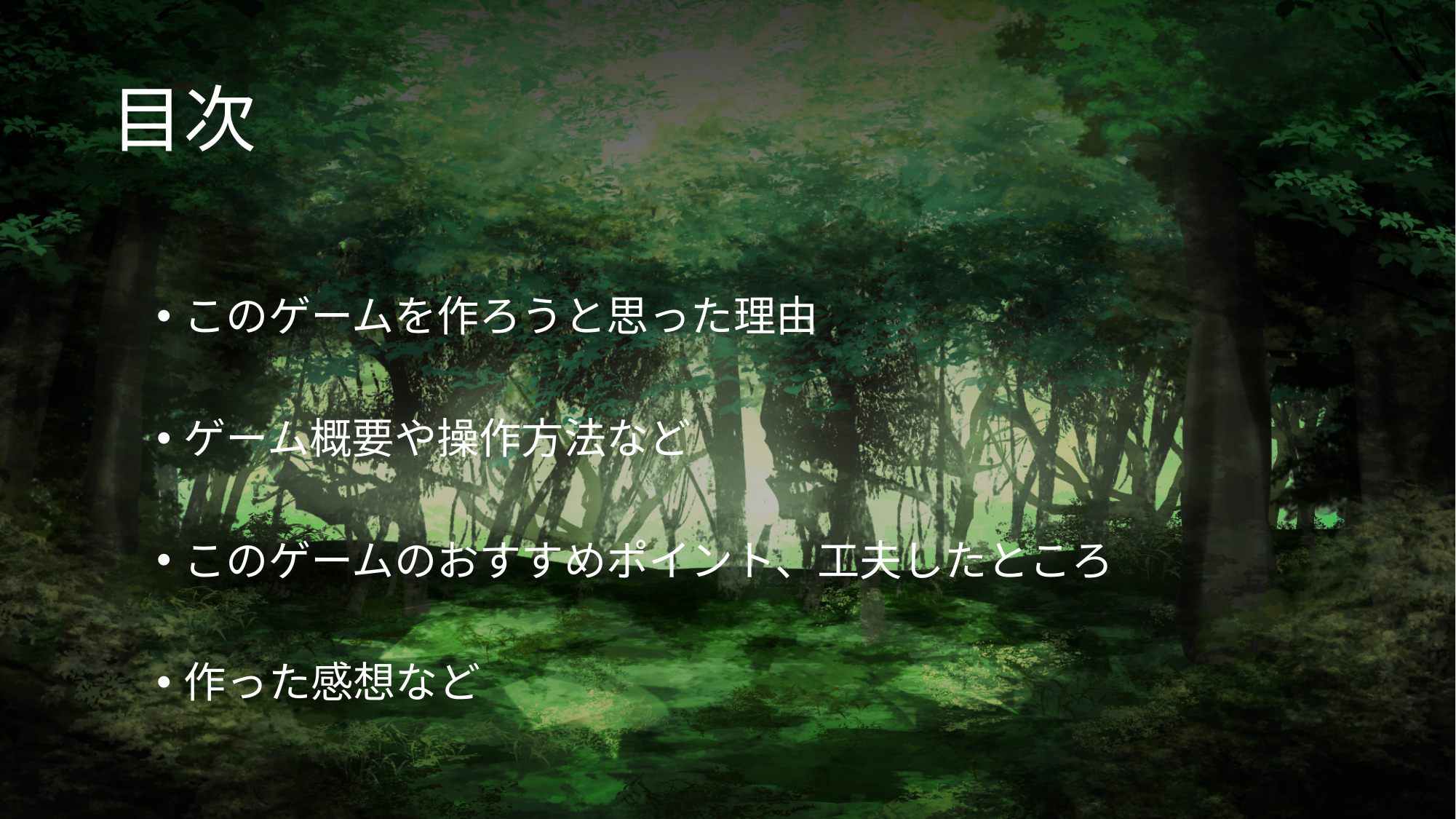

# 目次
このゲームを作ろうと思った理由

ゲーム概要や操作方法など

このゲームのおすすめポイント、工夫したところ

作った感想など